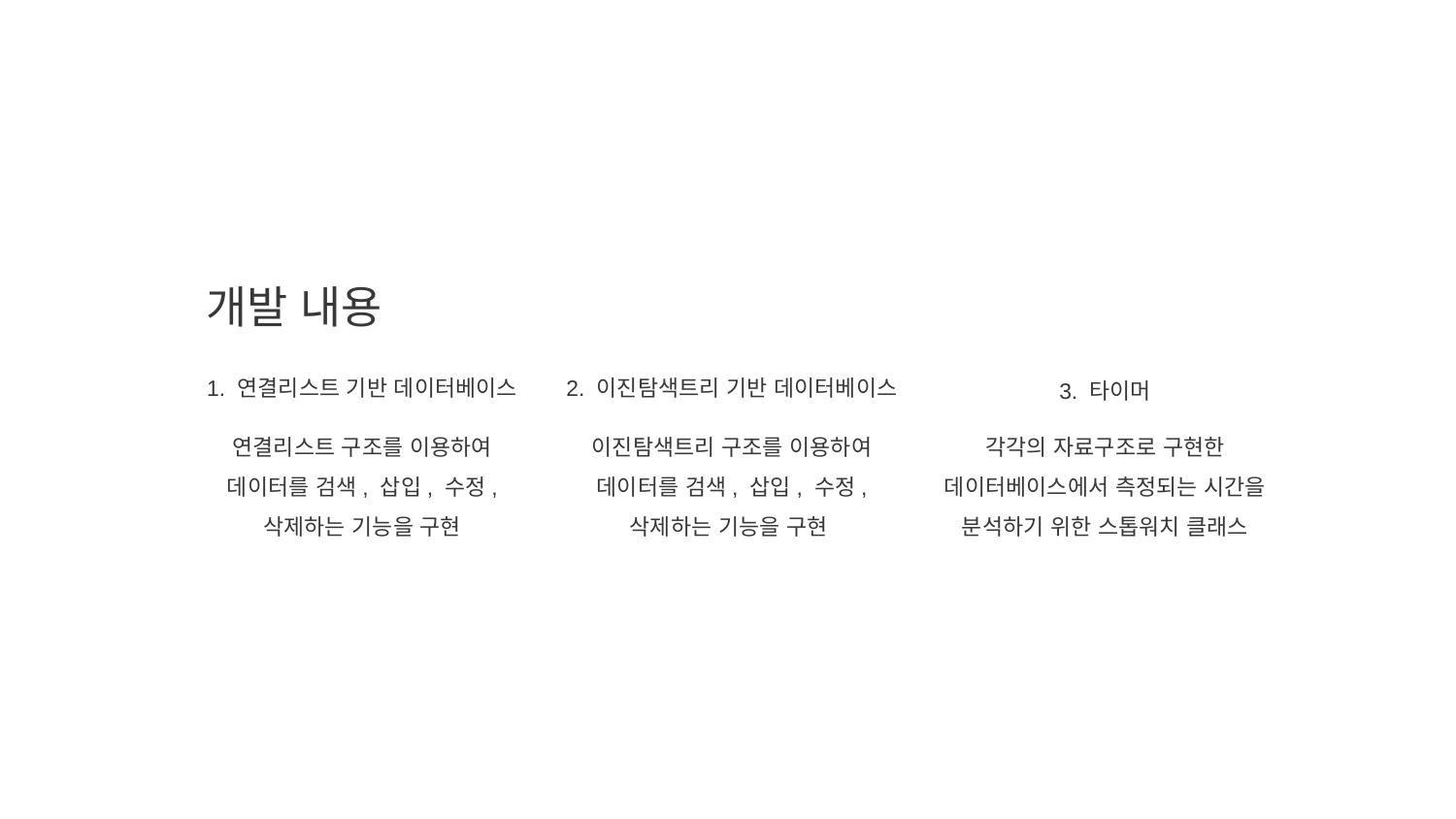

개발 내용
1. 연결리스트 기반 데이터베이스
2. 이진탐색트리 기반 데이터베이스
3. 타이머
연결리스트 구조를 이용하여 데이터를 검색, 삽입, 수정, 삭제하는 기능을 구현
이진탐색트리 구조를 이용하여 데이터를 검색, 삽입, 수정, 삭제하는 기능을 구현
각각의 자료구조로 구현한 데이터베이스에서 측정되는 시간을 분석하기 위한 스톱워치 클래스